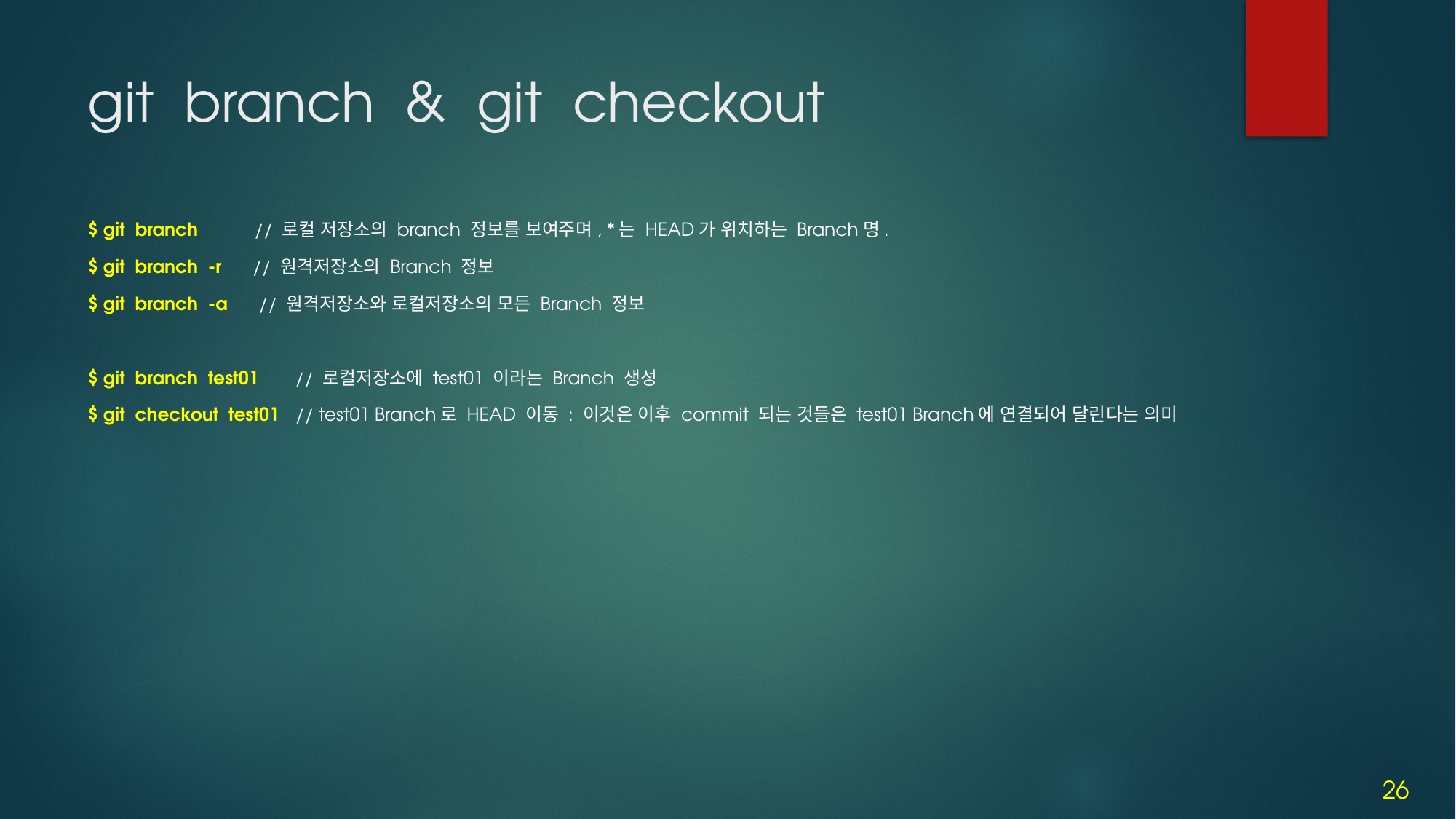

# git  branch  &  git  checkout

$ git  branch           // 로컬 저장소의 branch 정보를 보여주며, *는 HEAD가 위치하는 Branch명.
$ git  branch  -r      // 원격저장소의 Branch 정보
$ git  branch  -a      // 원격저장소와 로컬저장소의 모든 Branch 정보

$ git  branch  test01       // 로컬저장소에 test01 이라는 Branch 생성
$ git  checkout  test01   // test01 Branch로 HEAD 이동 : 이것은 이후 commit 되는 것들은 test01 Branch에 연결되어 달린다는 의미

26